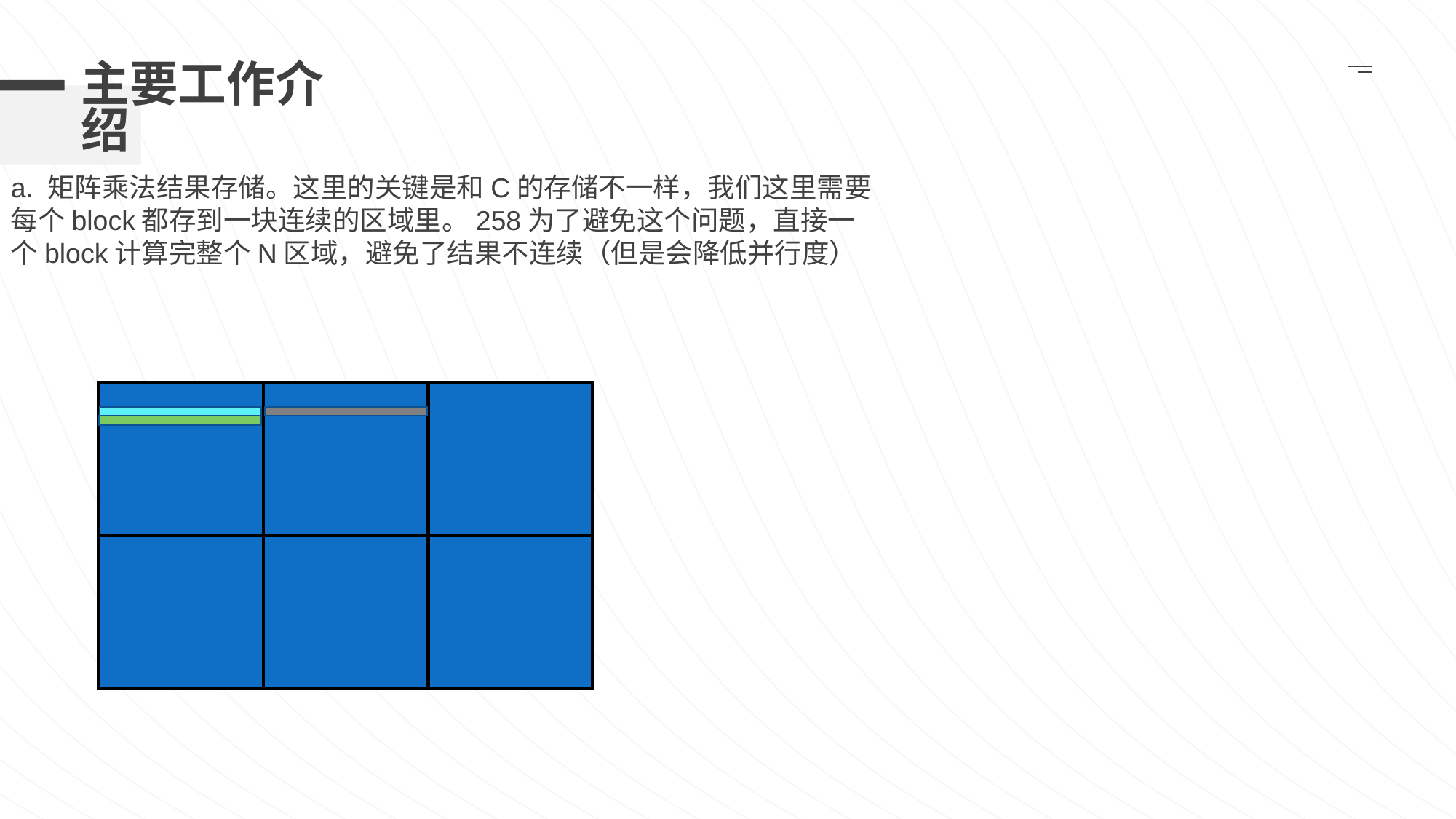

# 主要工作介绍
a. 矩阵乘法结果存储。这里的关键是和C的存储不一样，我们这里需要每个block都存到一块连续的区域里。258为了避免这个问题，直接一个block计算完整个N区域，避免了结果不连续（但是会降低并行度）